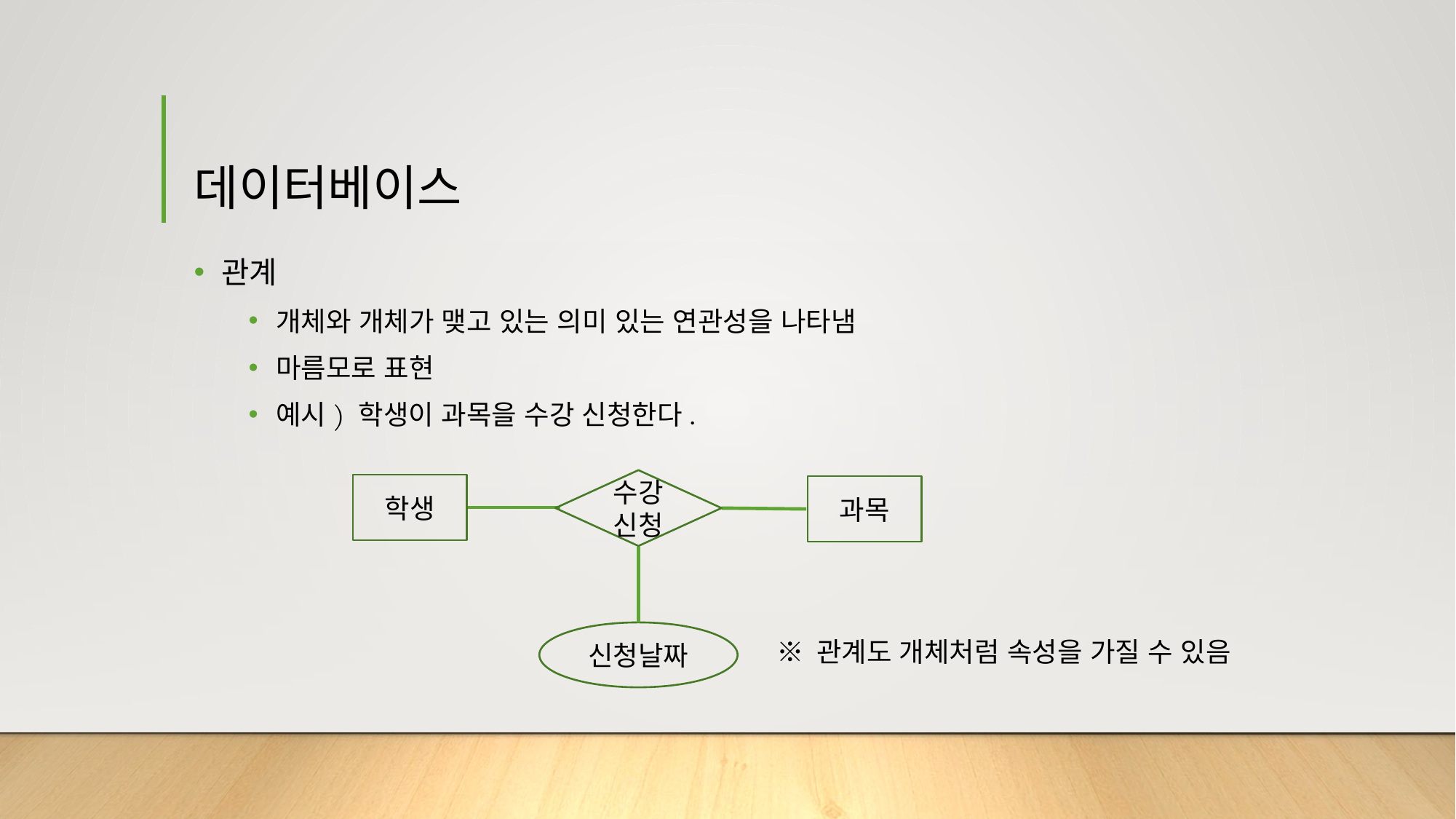

# 데이터베이스
관계
개체와 개체가 맺고 있는 의미 있는 연관성을 나타냄
마름모로 표현
예시) 학생이 과목을 수강 신청한다.
수강신청
학생
과목
신청날짜
※ 관계도 개체처럼 속성을 가질 수 있음